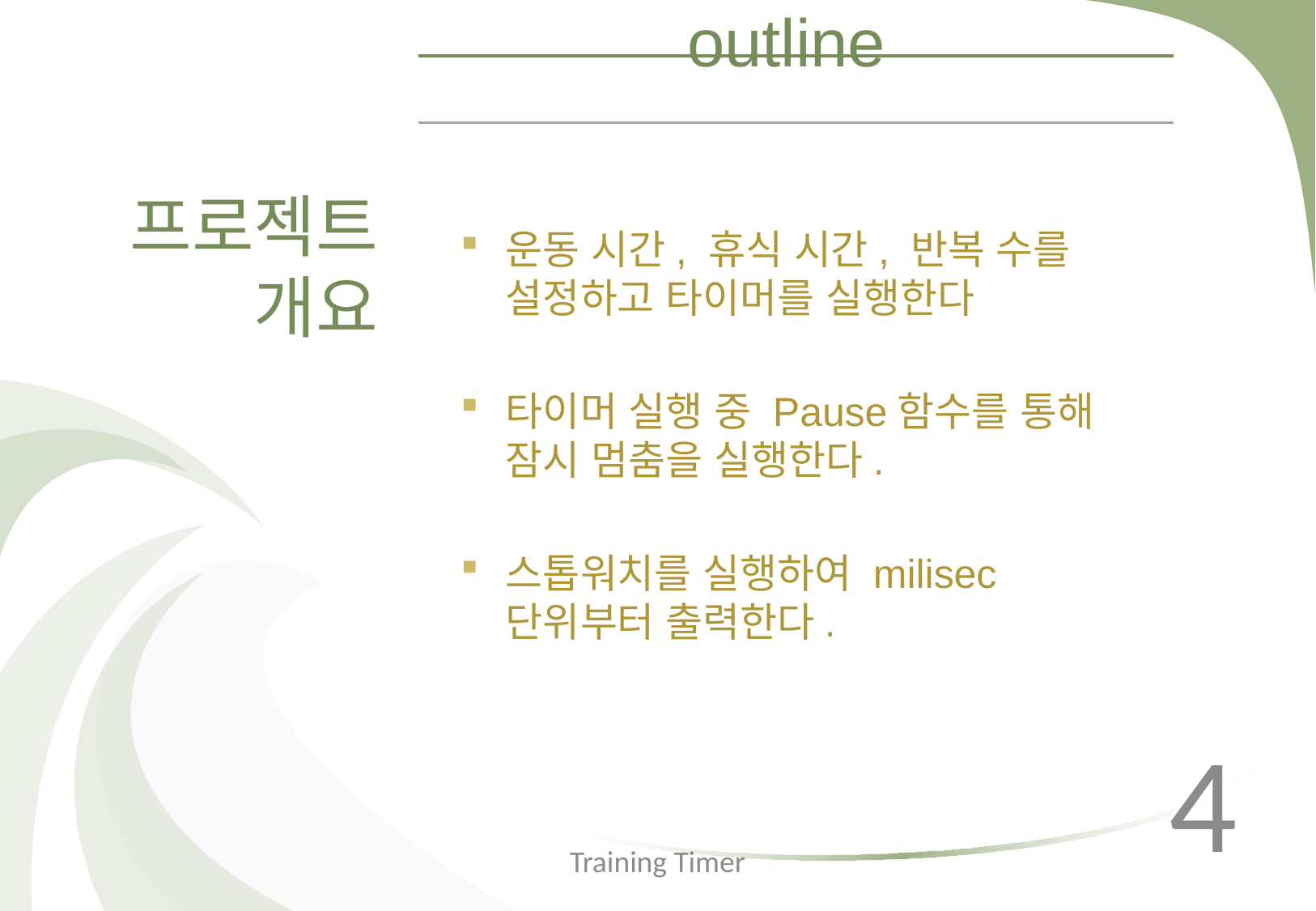

# outline
프로젝트
개요
운동 시간, 휴식 시간, 반복 수를 설정하고 타이머를 실행한다

타이머 실행 중 Pause함수를 통해 잠시 멈춤을 실행한다.

스톱워치를 실행하여 milisec 단위부터 출력한다.
4
Training Timer